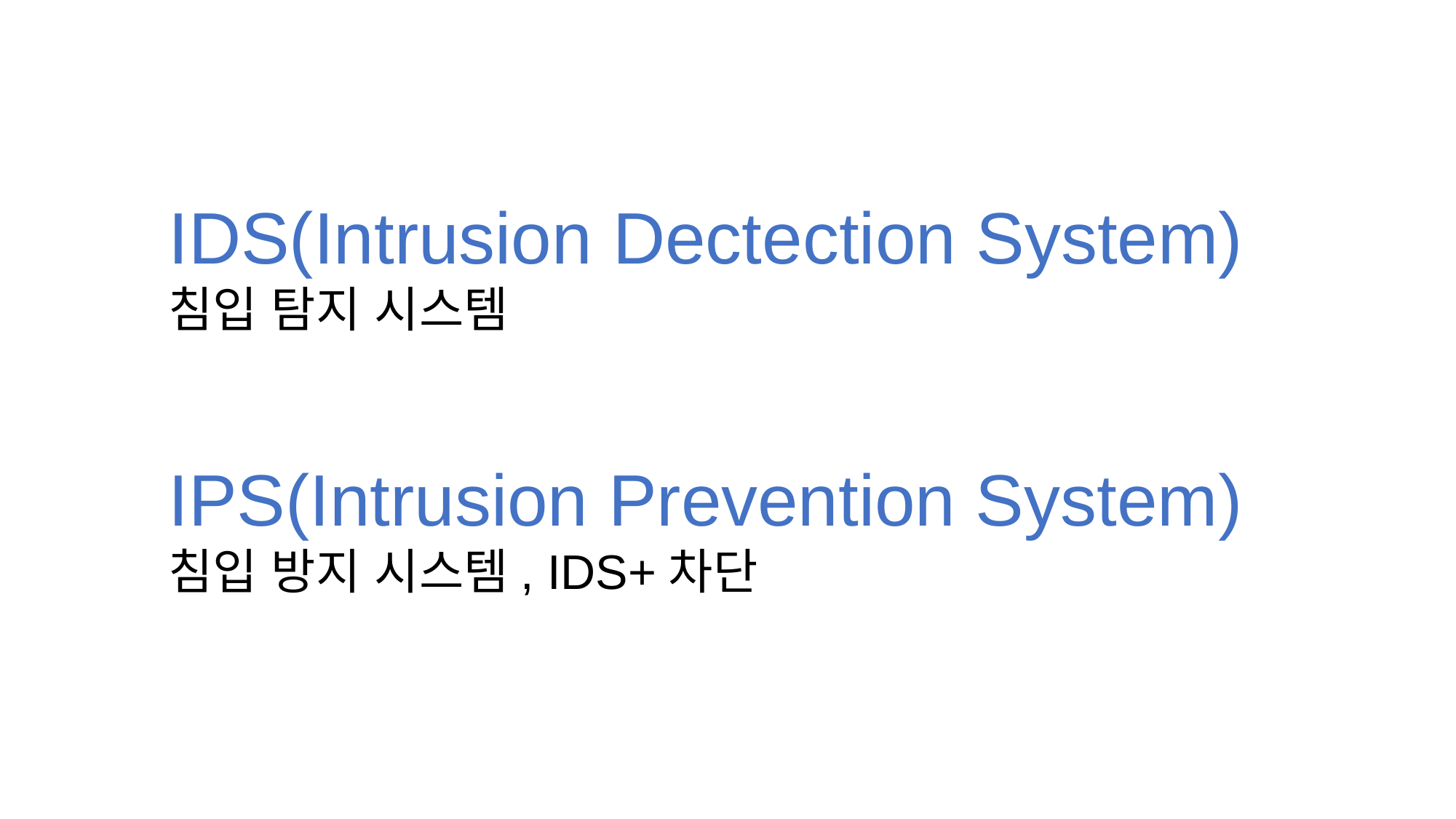

IDS(Intrusion Dectection System)
침입 탐지 시스템

IPS(Intrusion Prevention System)
침입 방지 시스템, IDS+차단